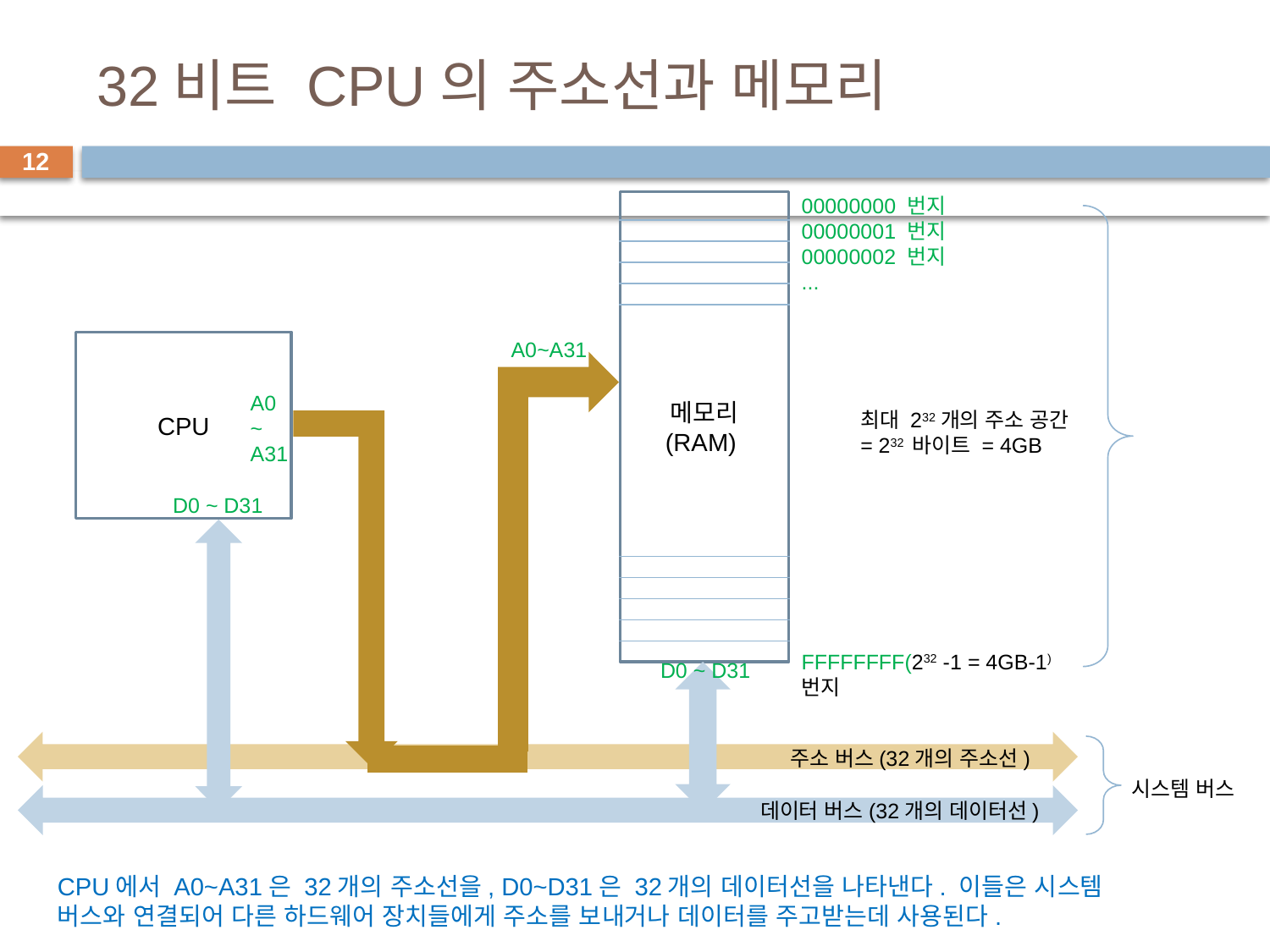

# 32비트 CPU의 주소선과 메모리
12
00000000 번지
00000001 번지
00000002 번지
...

FFFFFFFF(232 -1 = 4GB-1) 번지
메모리
(RAM)

A0~A31
CPU
A0
~
A31
최대 232개의 주소 공간 = 232 바이트 = 4GB

D0 ~ D31

D0 ~ D31

주소 버스(32개의 주소선)

시스템 버스

데이터 버스(32개의 데이터선)
CPU에서 A0~A31은 32개의 주소선을, D0~D31은 32개의 데이터선을 나타낸다. 이들은 시스템 버스와 연결되어 다른 하드웨어 장치들에게 주소를 보내거나 데이터를 주고받는데 사용된다.